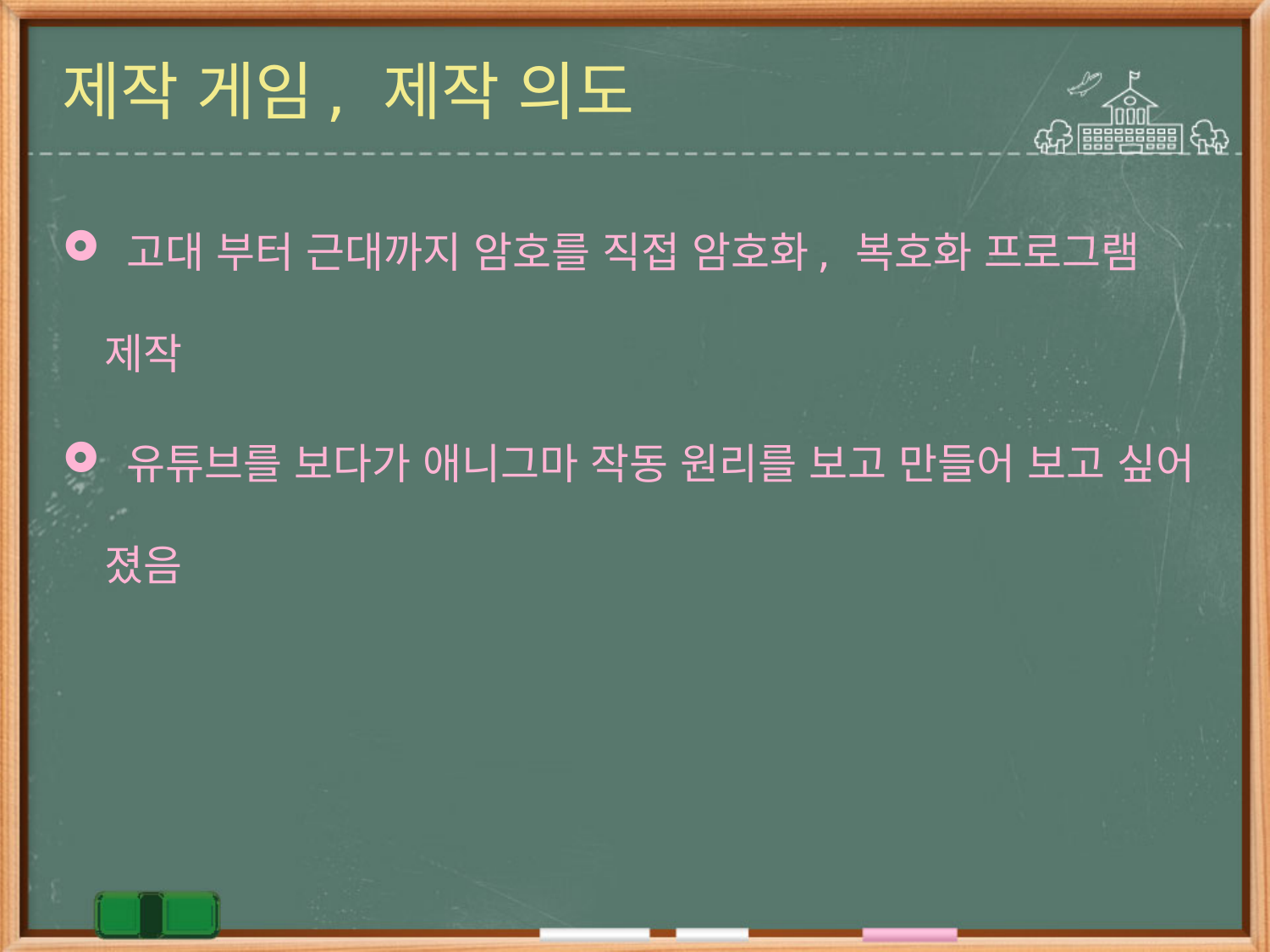

# 제작 게임, 제작 의도
 고대 부터 근대까지 암호를 직접 암호화, 복호화 프로그램 제작
 유튜브를 보다가 애니그마 작동 원리를 보고 만들어 보고 싶어 졌음